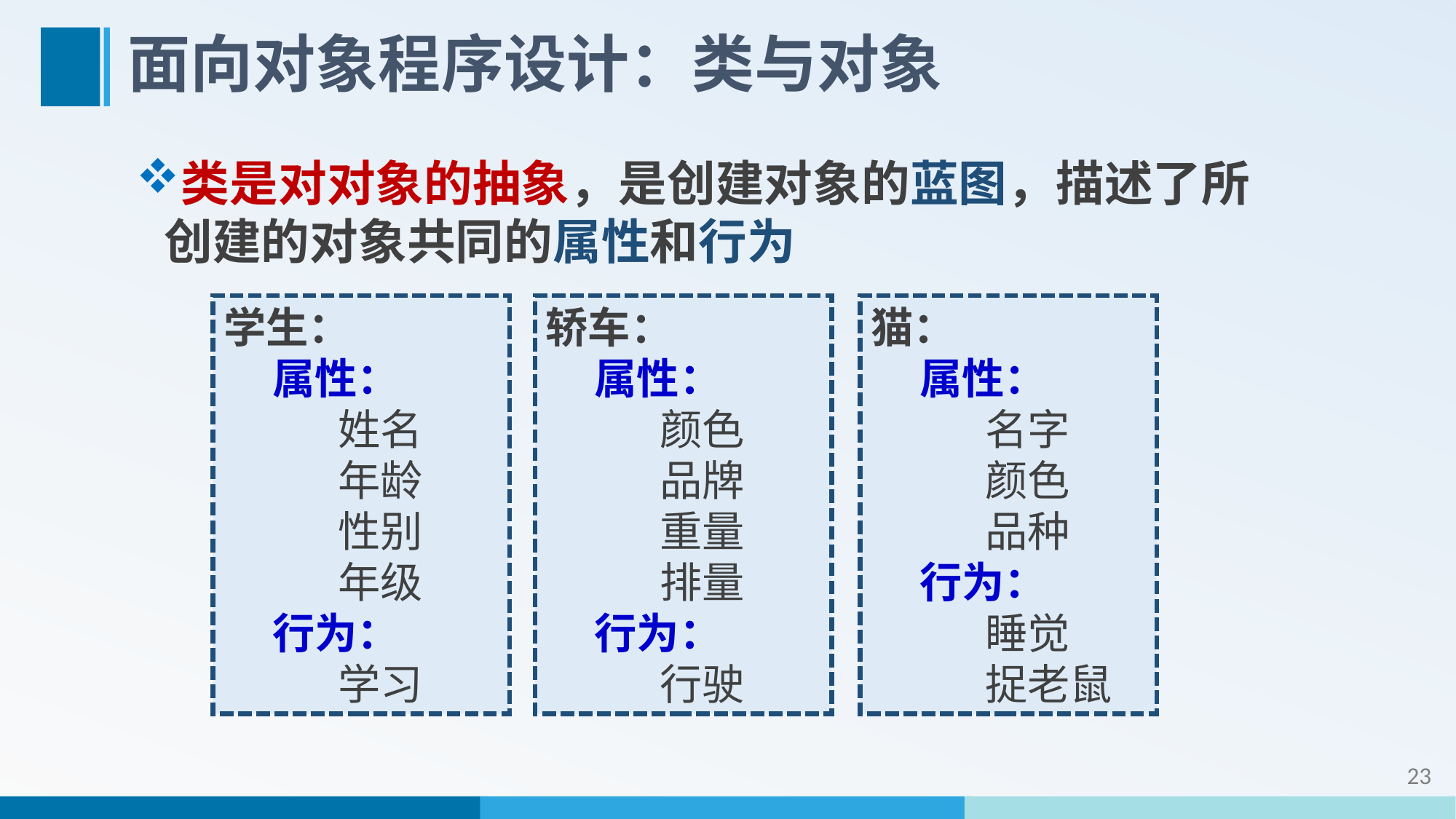

# 面向对象程序设计：类与对象
类是对对象的抽象，是创建对象的蓝图，描述了所创建的对象共同的属性和行为
学生：
    属性：
           姓名
           年龄
           性别
           年级
    行为：
           学习
轿车：
    属性：
           颜色
           品牌
           重量
           排量
    行为：
           行驶
猫：
    属性：
           名字
           颜色
           品种
    行为：
           睡觉
           捉老鼠